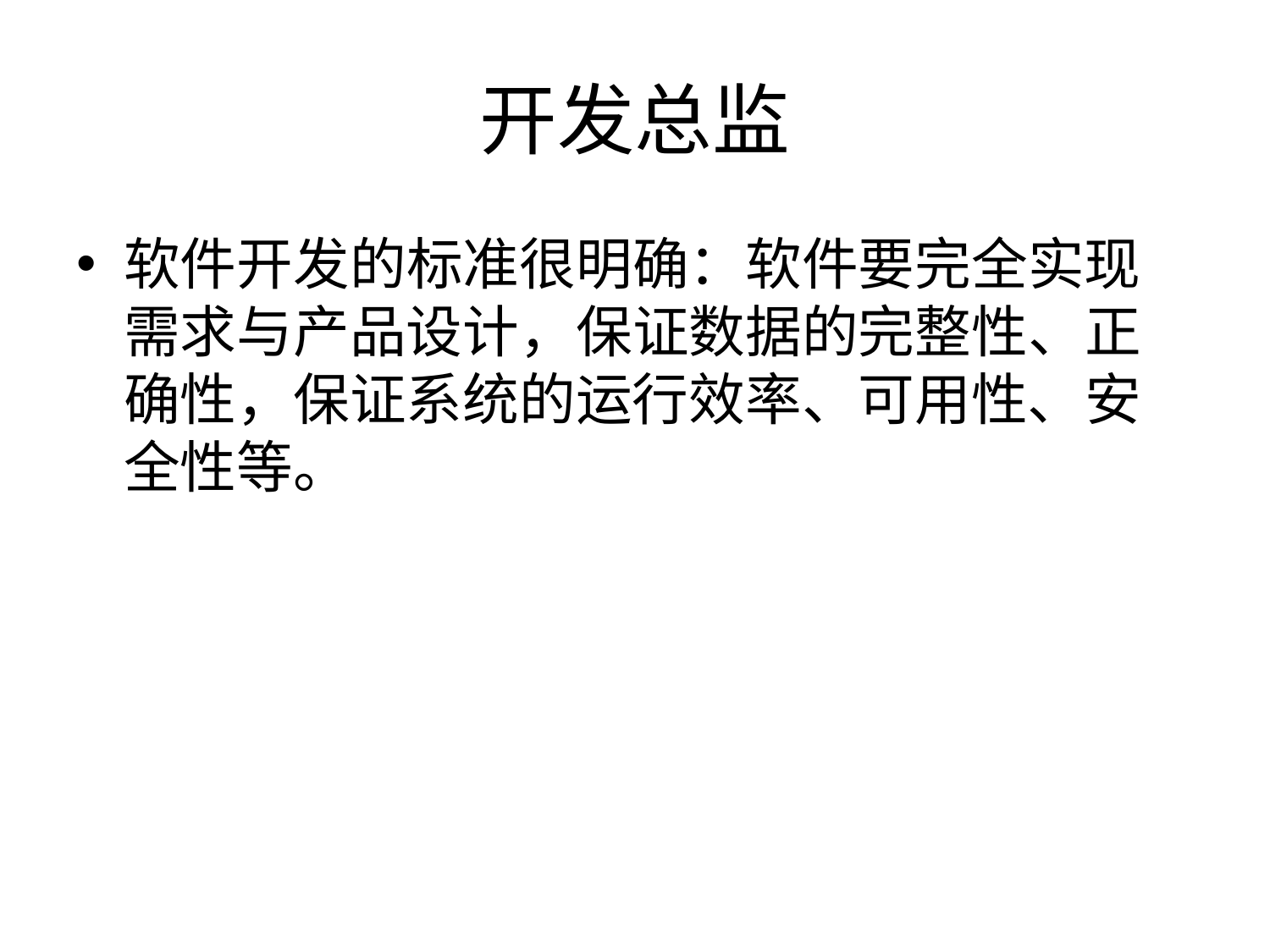

# 开发总监
软件开发的标准很明确：软件要完全实现需求与产品设计，保证数据的完整性、正确性，保证系统的运行效率、可用性、安全性等。